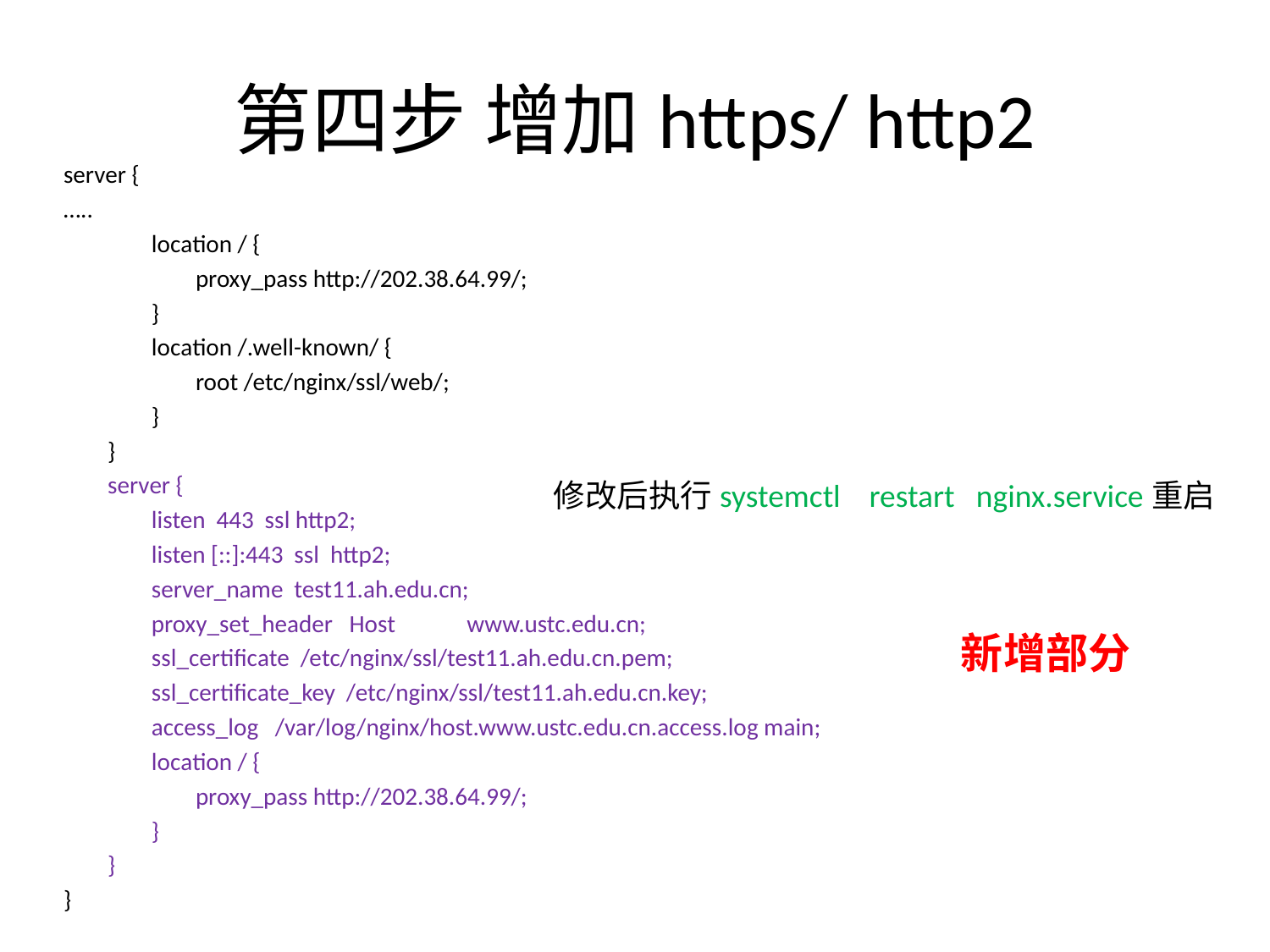

# 第四步 增加https/ http2
server {
…..
                location / {
                        proxy_pass http://202.38.64.99/;
                }
                location /.well-known/ {
                        root /etc/nginx/ssl/web/;
                }
        }
        server {
                listen  443  ssl http2;
                listen [::]:443  ssl  http2;
                server_name  test11.ah.edu.cn;
                proxy_set_header   Host             www.ustc.edu.cn;
                ssl_certificate  /etc/nginx/ssl/test11.ah.edu.cn.pem;
                ssl_certificate_key  /etc/nginx/ssl/test11.ah.edu.cn.key;
                access_log   /var/log/nginx/host.www.ustc.edu.cn.access.log main;
                location / {
                        proxy_pass http://202.38.64.99/;
                }
        }
}
修改后执行systemctl    restart   nginx.service重启

新增部分